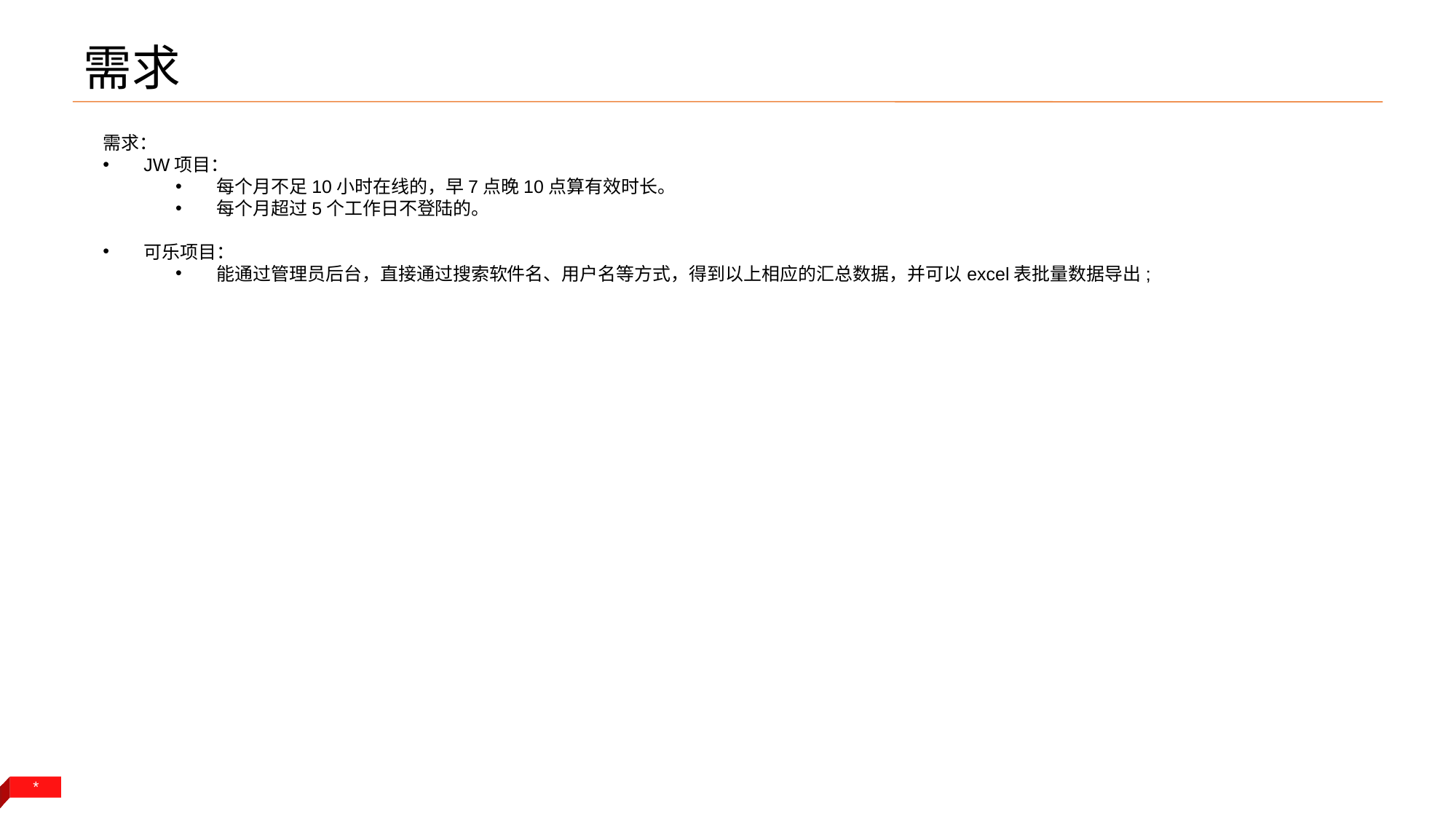

# 需求

需求：
JW项目：
每个月不足10小时在线的，早7点晚10点算有效时长。
每个月超过5个工作日不登陆的。

可乐项目：
能通过管理员后台，直接通过搜索软件名、用户名等方式，得到以上相应的汇总数据，并可以excel表批量数据导出;

*